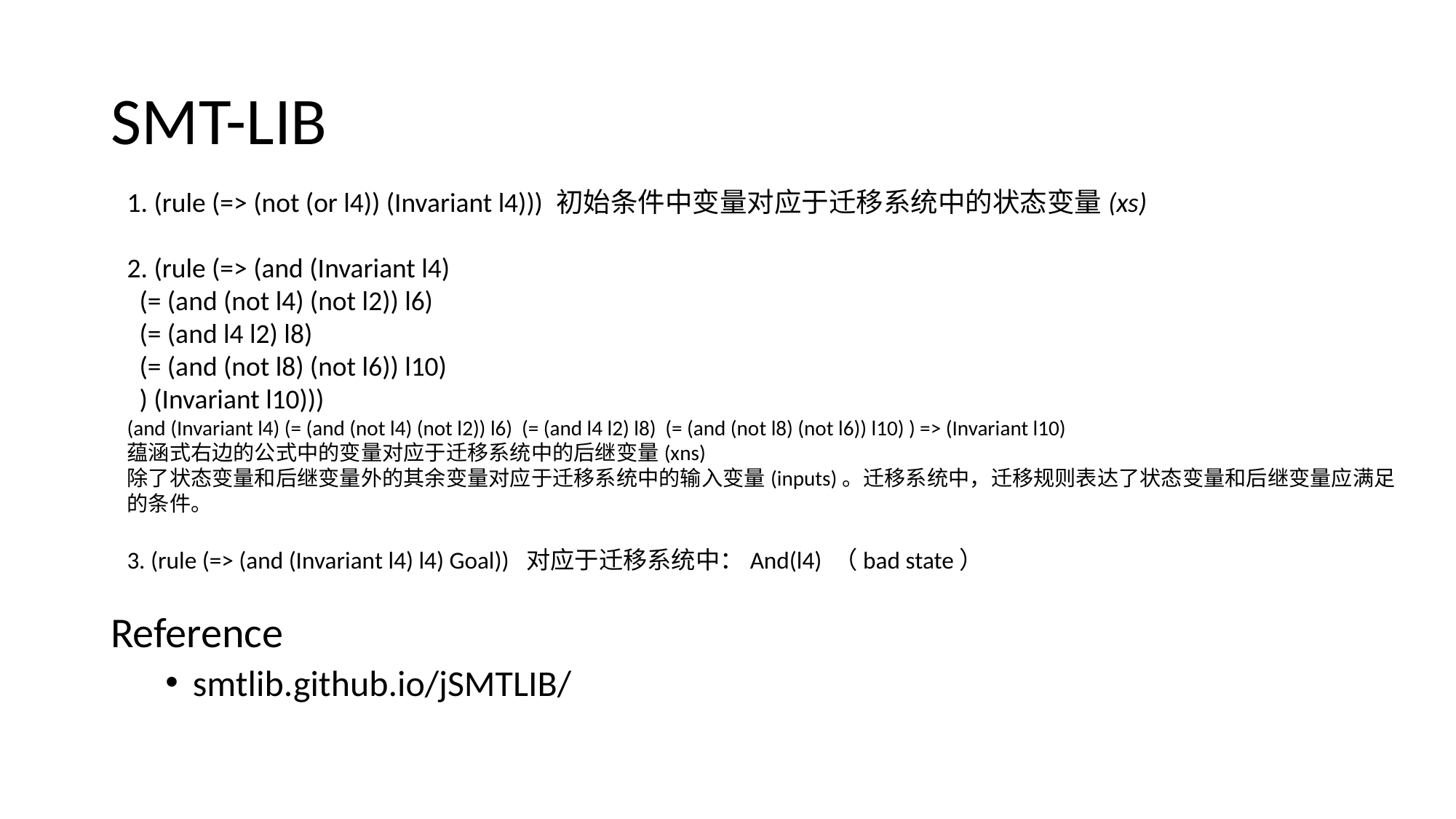

# SMT-LIB
1. (rule (=> (not (or l4)) (Invariant l4))) 初始条件中变量对应于迁移系统中的状态变量(xs)

2. (rule (=> (and (Invariant l4)
  (= (and (not l4) (not l2)) l6)
  (= (and l4 l2) l8)
  (= (and (not l8) (not l6)) l10)
  ) (Invariant l10)))
(and (Invariant l4) (= (and (not l4) (not l2)) l6)  (= (and l4 l2) l8)  (= (and (not l8) (not l6)) l10) ) => (Invariant l10)
蕴涵式右边的公式中的变量对应于迁移系统中的后继变量(xns)
除了状态变量和后继变量外的其余变量对应于迁移系统中的输入变量(inputs)。迁移系统中，迁移规则表达了状态变量和后继变量应满足的条件。

3. (rule (=> (and (Invariant l4) l4) Goal))  对应于迁移系统中：And(l4) （bad state）
Reference
smtlib.github.io/jSMTLIB/